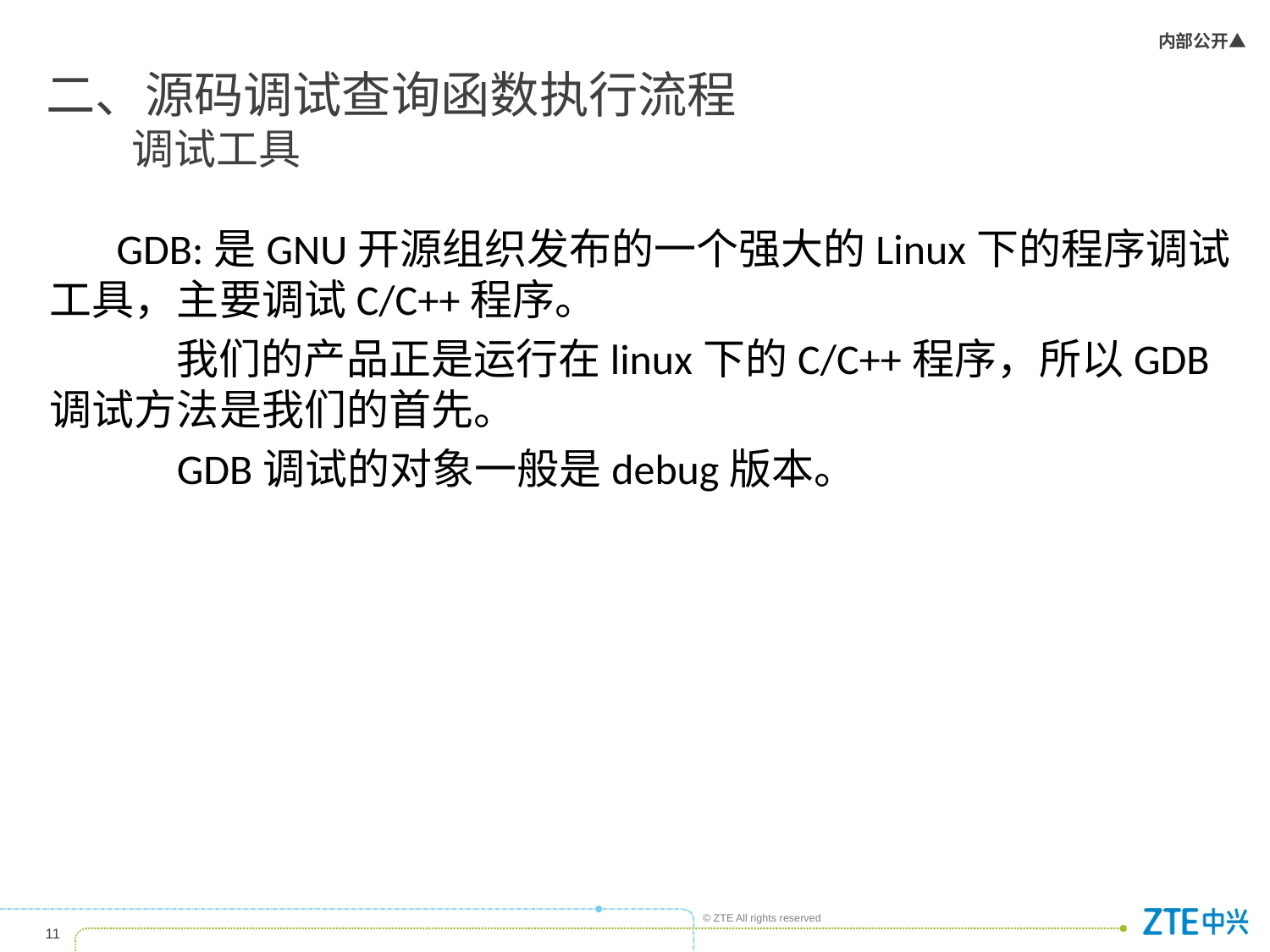

# 二、源码调试查询函数执行流程 调试工具
       GDB:是GNU开源组织发布的一个强大的Linux下的程序调试工具，主要调试C/C++程序。
	我们的产品正是运行在linux下的C/C++程序，所以GDB调试方法是我们的首先。
	GDB调试的对象一般是debug版本。